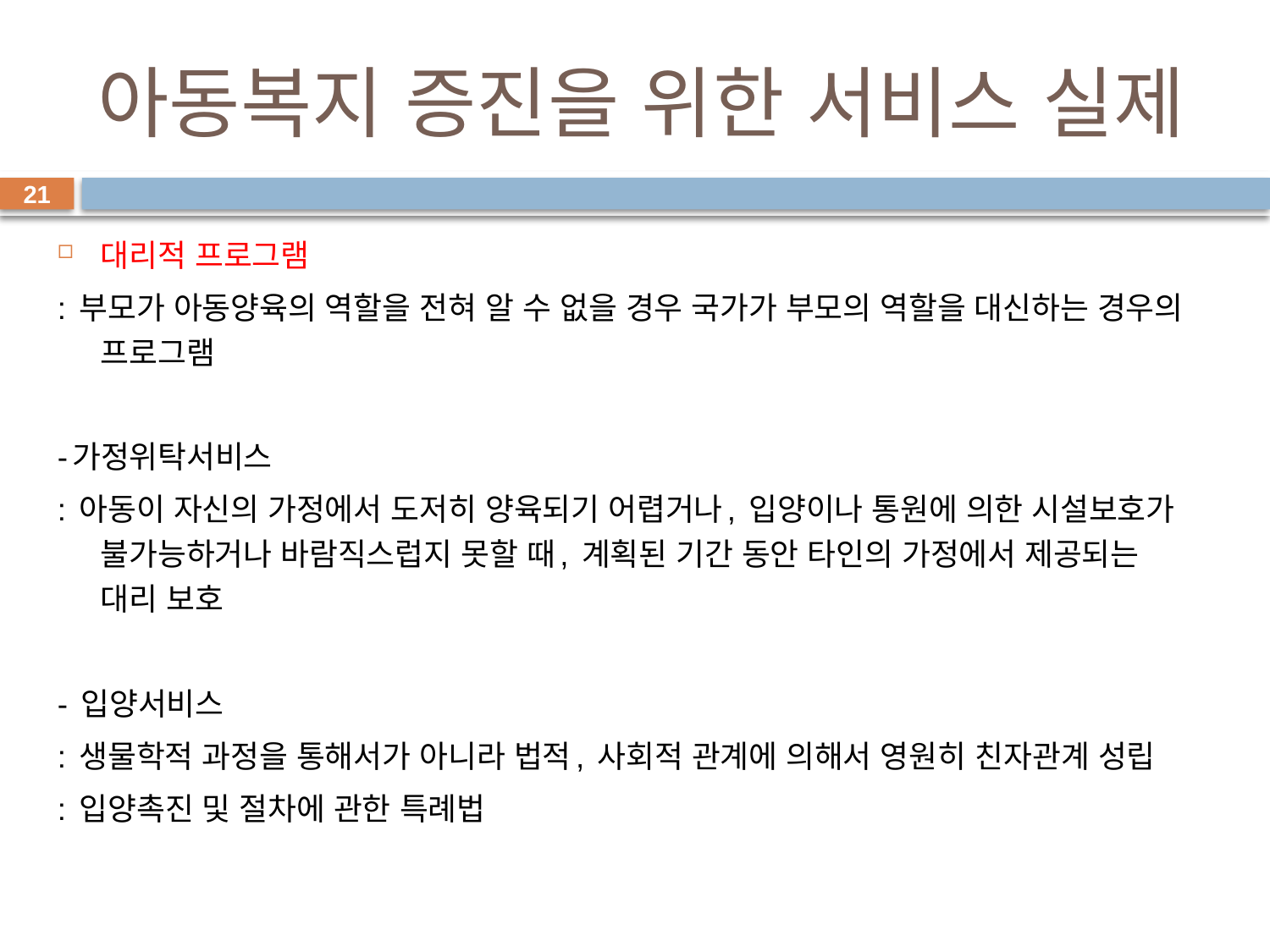

# 아동복지 증진을 위한 서비스 실제
21
대리적 프로그램
: 부모가 아동양육의 역할을 전혀 알 수 없을 경우 국가가 부모의 역할을 대신하는 경우의 프로그램

-가정위탁서비스
: 아동이 자신의 가정에서 도저히 양육되기 어렵거나, 입양이나 통원에 의한 시설보호가 불가능하거나 바람직스럽지 못할 때, 계획된 기간 동안 타인의 가정에서 제공되는 대리 보호

- 입양서비스
: 생물학적 과정을 통해서가 아니라 법적, 사회적 관계에 의해서 영원히 친자관계 성립
: 입양촉진 및 절차에 관한 특례법